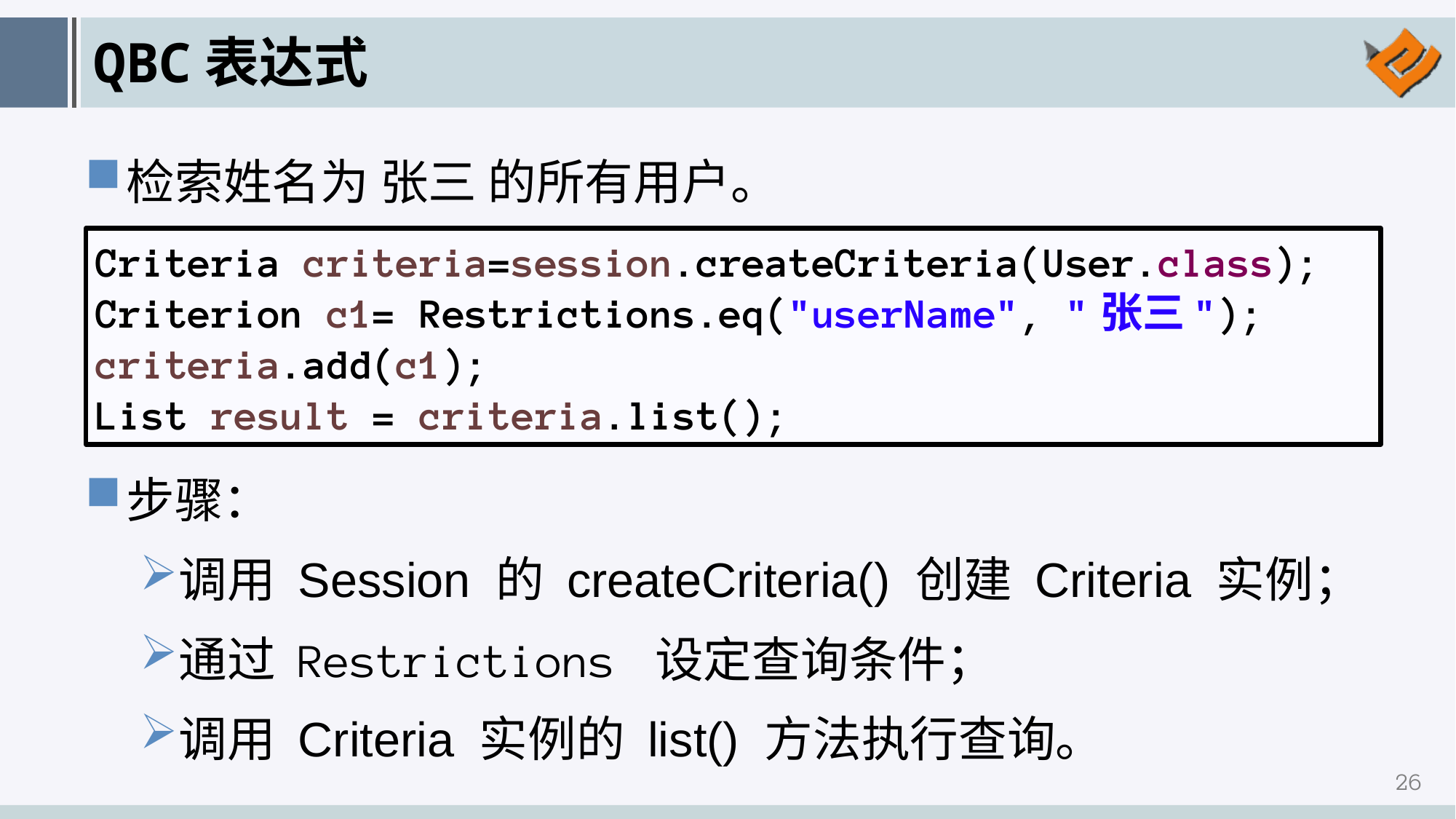

# QBC表达式
检索姓名为 张三 的所有用户。
Criteria criteria=session.createCriteria(User.class);
Criterion c1= Restrictions.eq("userName", "张三");
criteria.add(c1);
List result = criteria.list();
步骤：
调用 Session 的 createCriteria() 创建 Criteria 实例；
通过 Restrictions 设定查询条件；
调用 Criteria 实例的 list() 方法执行查询。